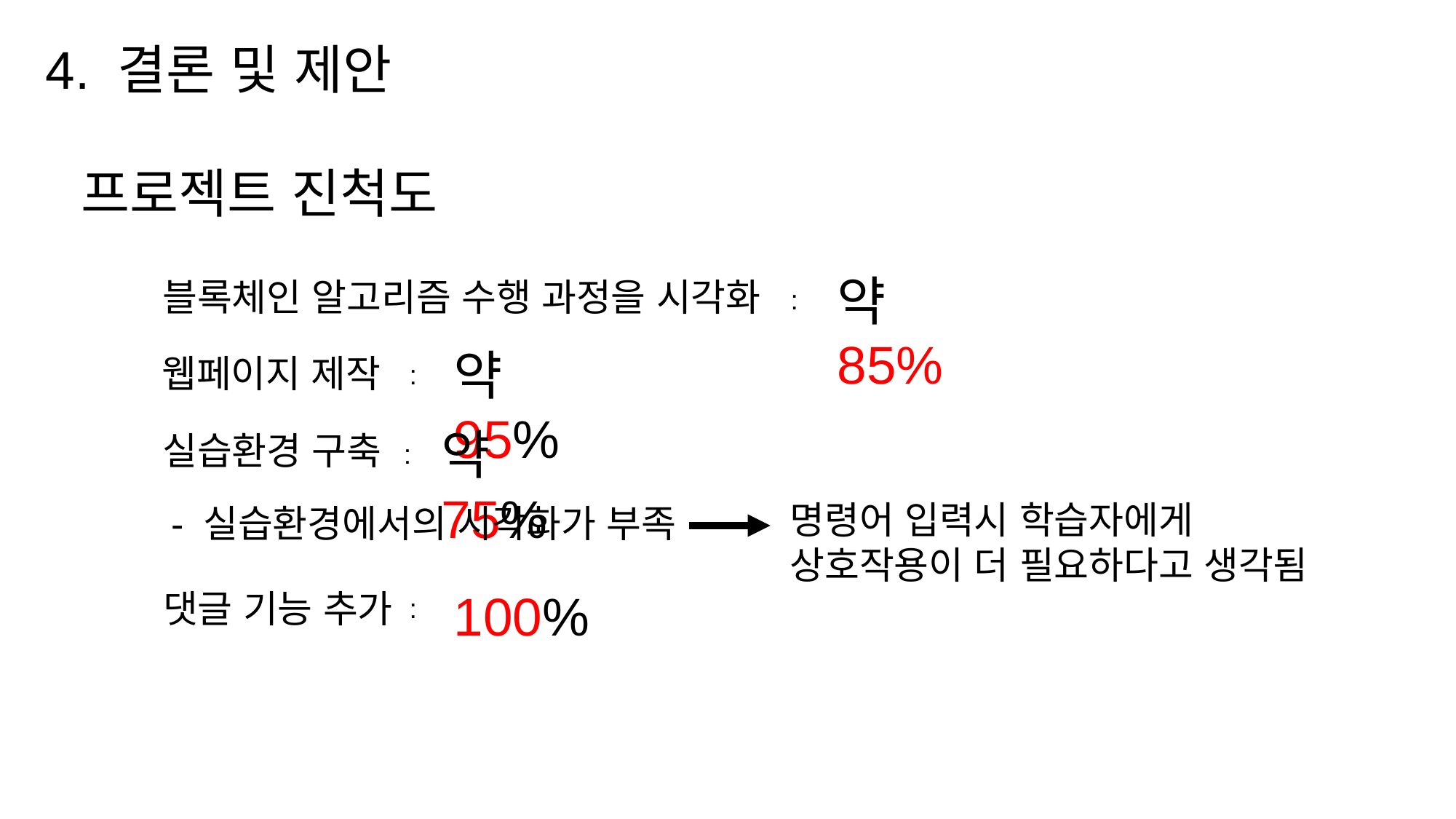

4. 결론 및 제안
프로젝트 진척도
약 85%
블록체인 알고리즘 수행 과정을 시각화
:
약 95%
웹페이지 제작
:
약 75%
실습환경 구축
:
명령어 입력시 학습자에게 상호작용이 더 필요하다고 생각됨
- 실습환경에서의 시각화가 부족
100%
댓글 기능 추가
: